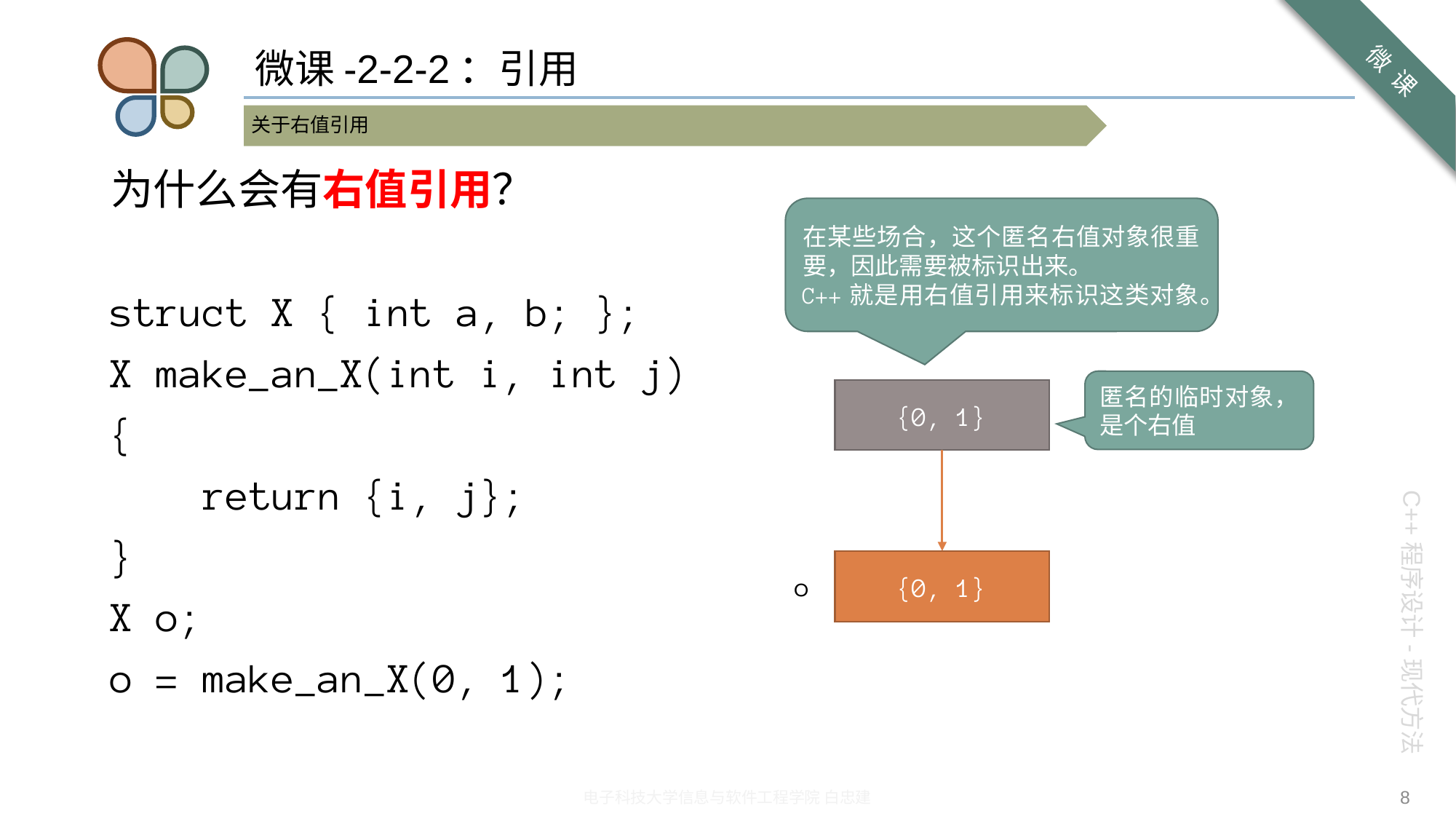

# 微课-2-2-2：引用
关于右值引用
为什么会有右值引用？

struct X { int a, b; };
X make_an_X(int i, int j)
{
    return {i, j};
}
X o;
o = make_an_X(0, 1);
在某些场合，这个匿名右值对象很重要，因此需要被标识出来。
C++就是用右值引用来标识这类对象。
匿名的临时对象，是个右值
{0, 1}
{?,?}
o
{0, 1}
8